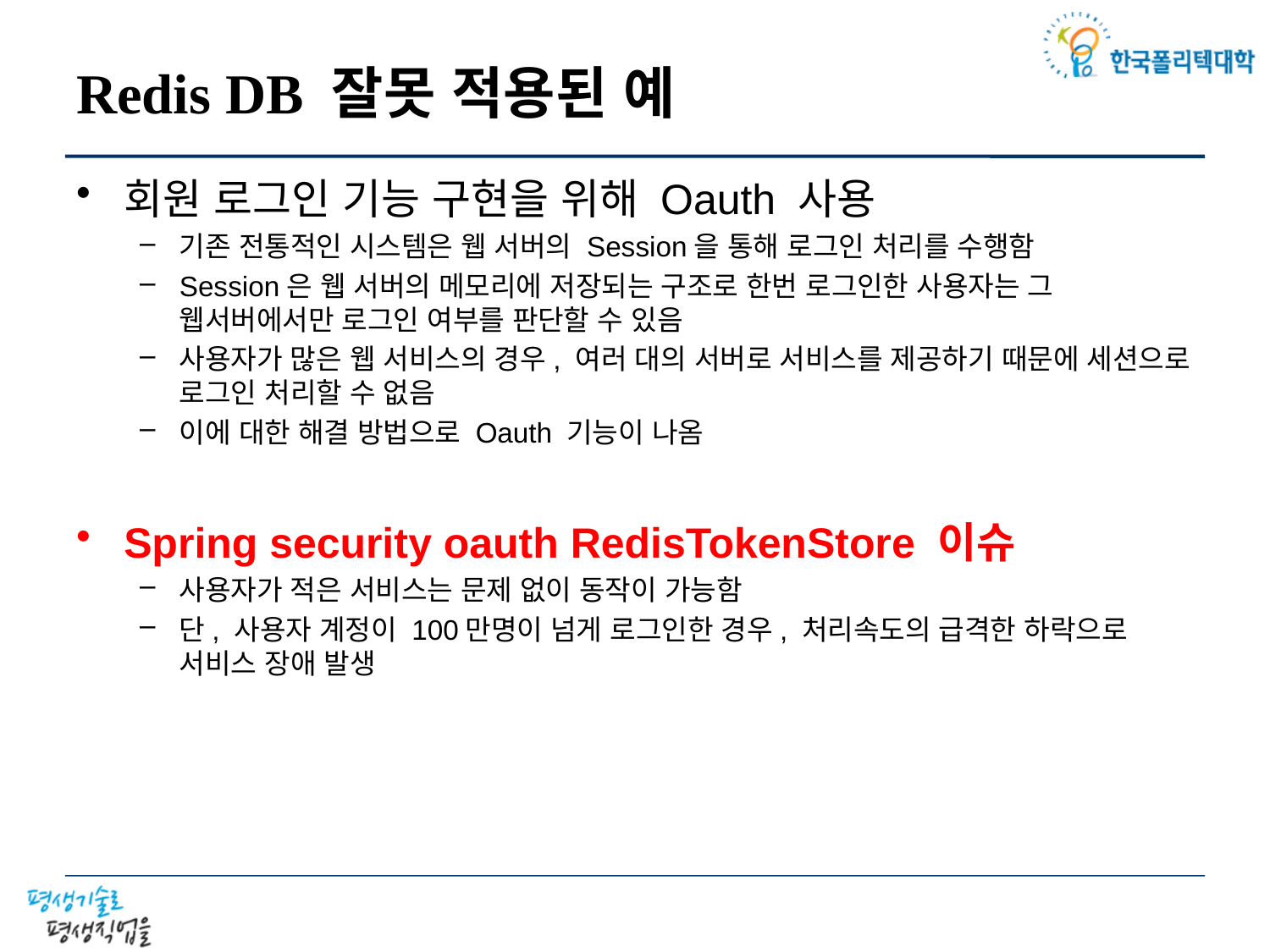

# Redis DB 잘못 적용된 예
회원 로그인 기능 구현을 위해 Oauth 사용
기존 전통적인 시스템은 웹 서버의 Session을 통해 로그인 처리를 수행함
Session은 웹 서버의 메모리에 저장되는 구조로 한번 로그인한 사용자는 그 웹서버에서만 로그인 여부를 판단할 수 있음
사용자가 많은 웹 서비스의 경우, 여러 대의 서버로 서비스를 제공하기 때문에 세션으로 로그인 처리할 수 없음
이에 대한 해결 방법으로 Oauth 기능이 나옴

Spring security oauth RedisTokenStore 이슈
사용자가 적은 서비스는 문제 없이 동작이 가능함
단, 사용자 계정이 100만명이 넘게 로그인한 경우, 처리속도의 급격한 하락으로 서비스 장애 발생